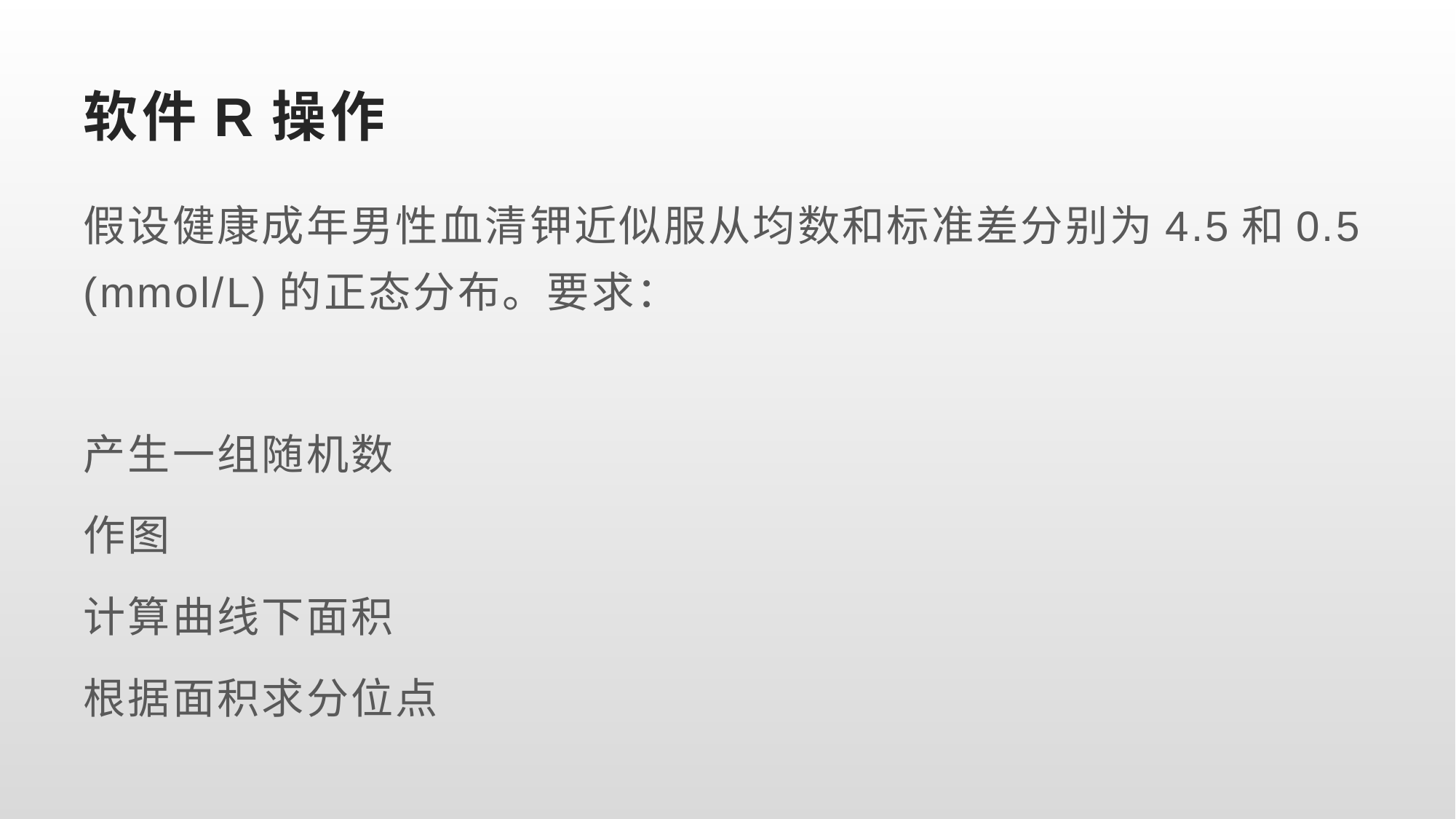

# 软件R操作
假设健康成年男性血清钾近似服从均数和标准差分别为4.5和0.5 (mmol/L)的正态分布。要求：

产生一组随机数
作图
计算曲线下面积
根据面积求分位点